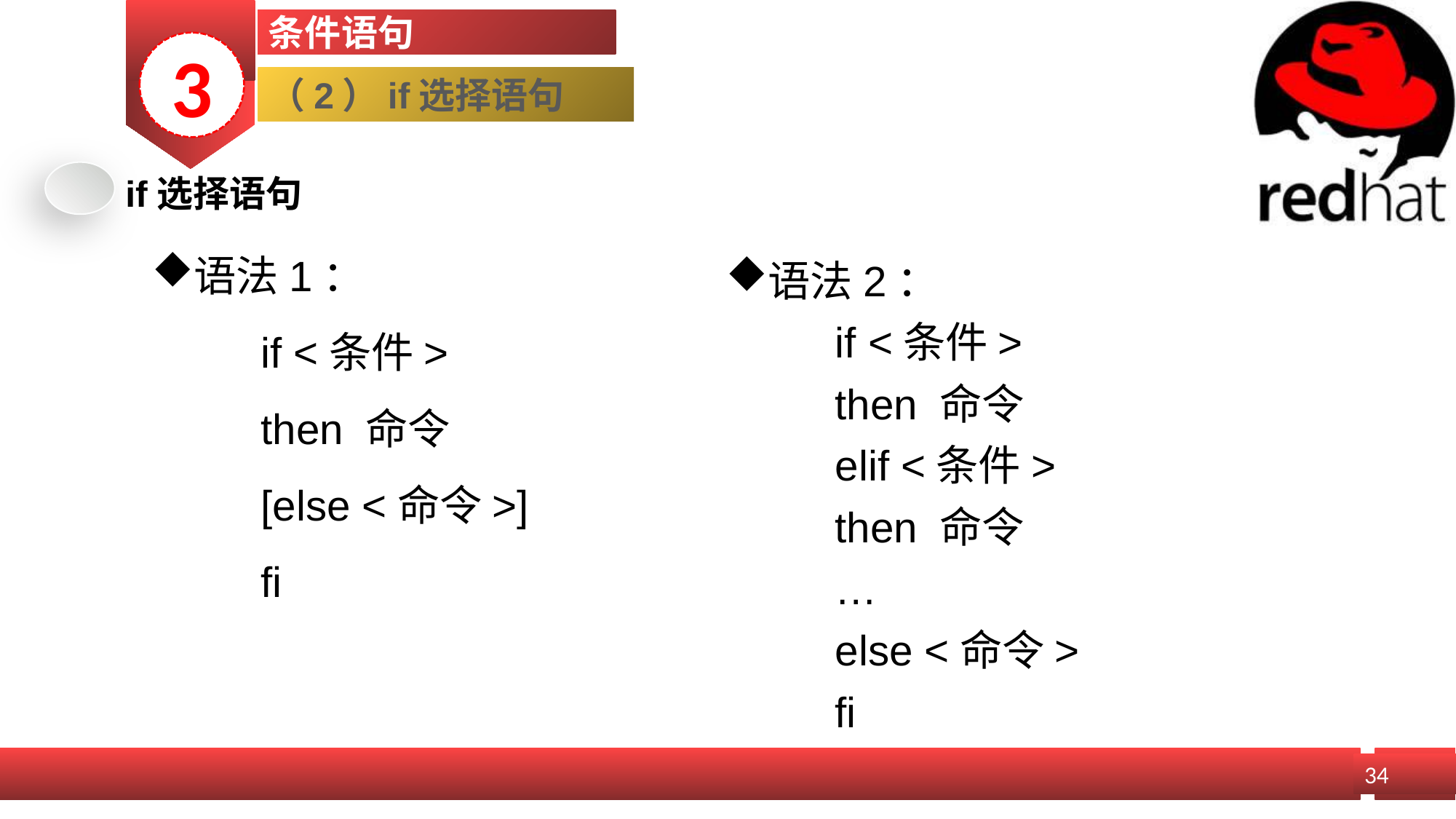

条件语句
3
（2）if选择语句

if选择语句
语法1：
if <条件>
then 命令
[else <命令>]
fi
语法2：
if <条件>
then 命令
elif <条件>
then 命令
…
else <命令>
fi